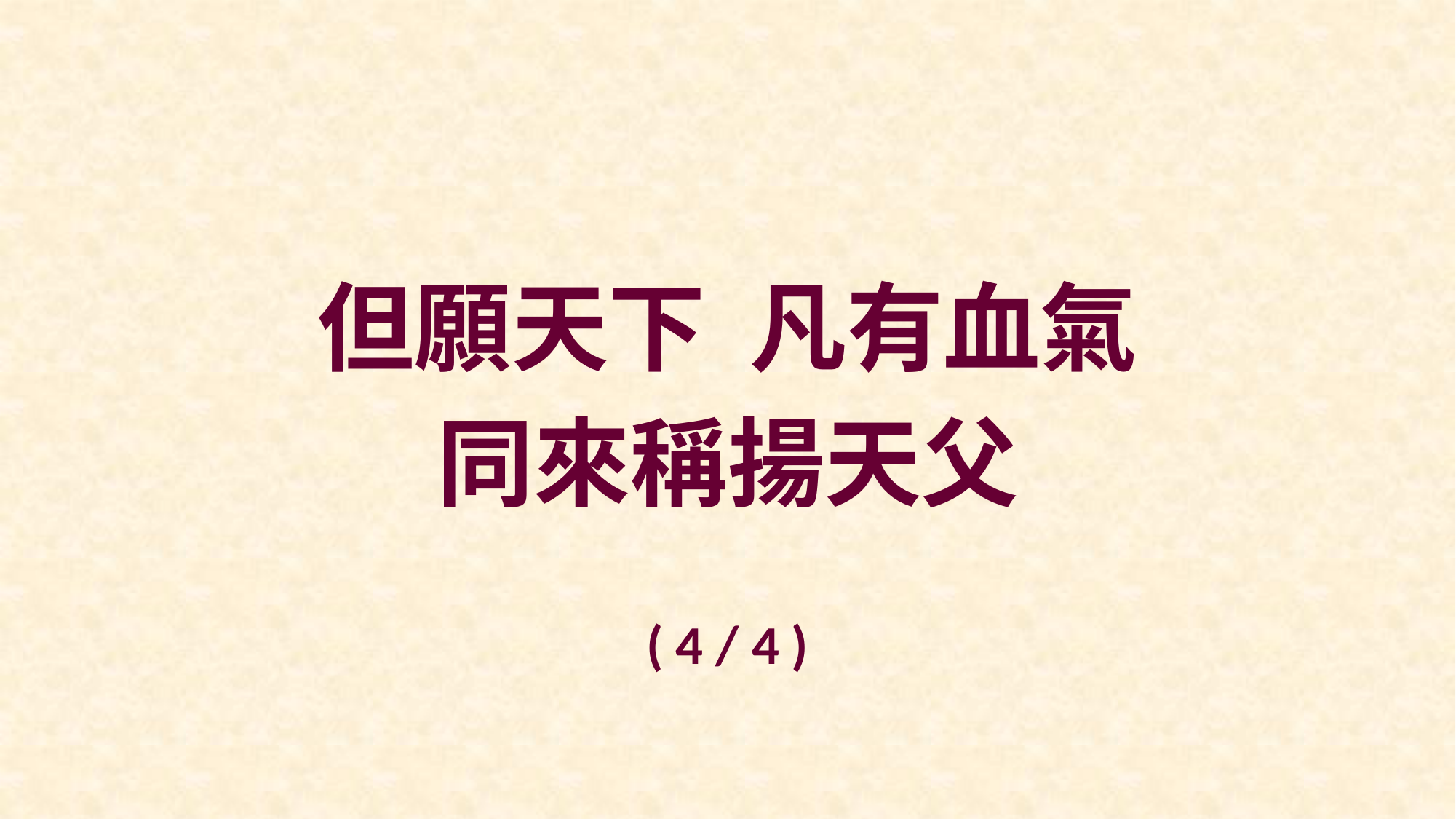

但願天下  凡有血氣
同來稱揚天父
( 4 / 4 )